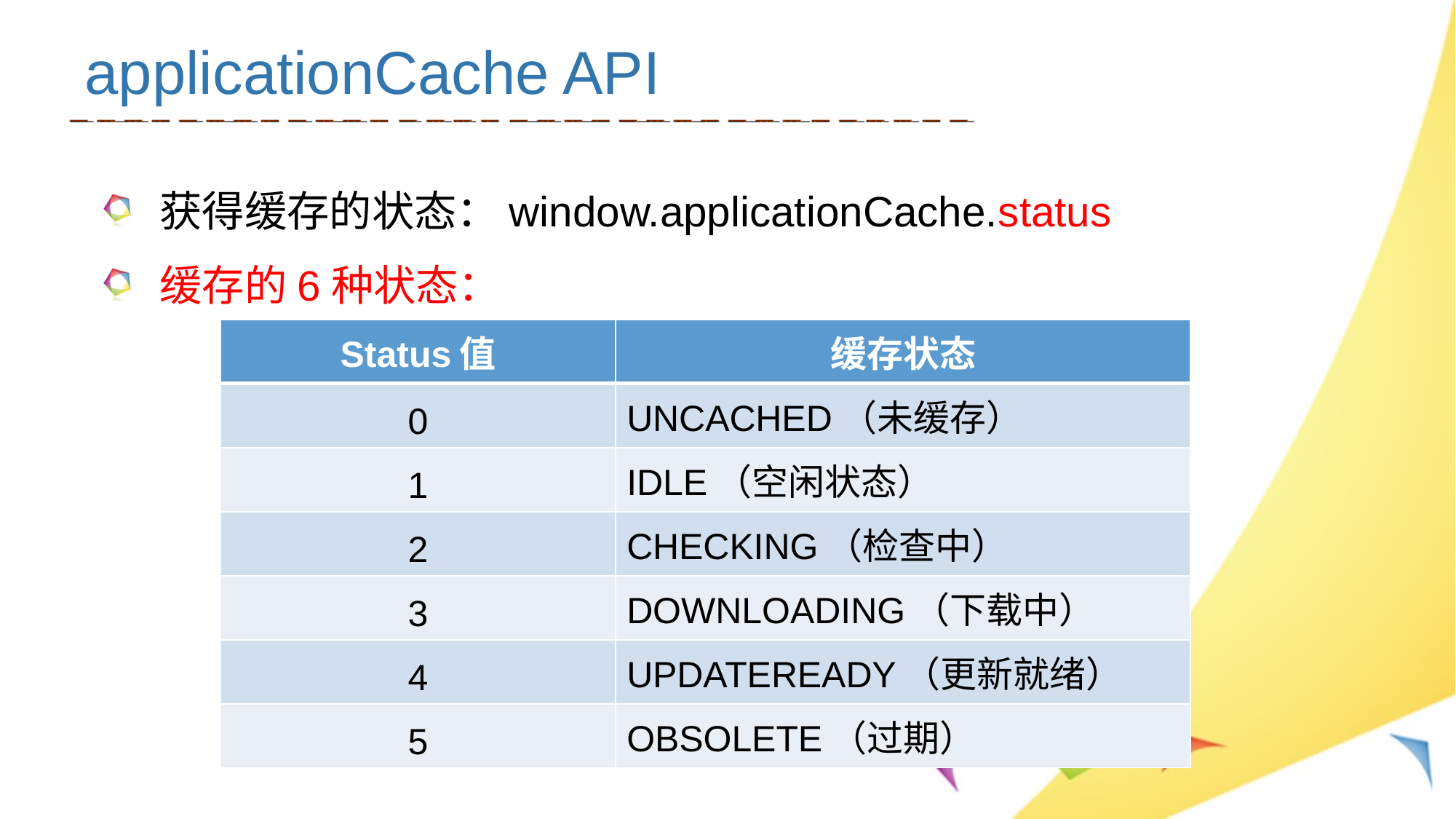

applicationCache API
获得缓存的状态：window.applicationCache.status
缓存的6种状态：

| Status值 | 缓存状态 |
| --- | --- |
| 0 | UNCACHED（未缓存） |
| 1 | IDLE（空闲状态） |
| 2 | CHECKING（检查中） |
| 3 | DOWNLOADING（下载中） |
| 4 | UPDATEREADY（更新就绪） |
| 5 | OBSOLETE（过期） |